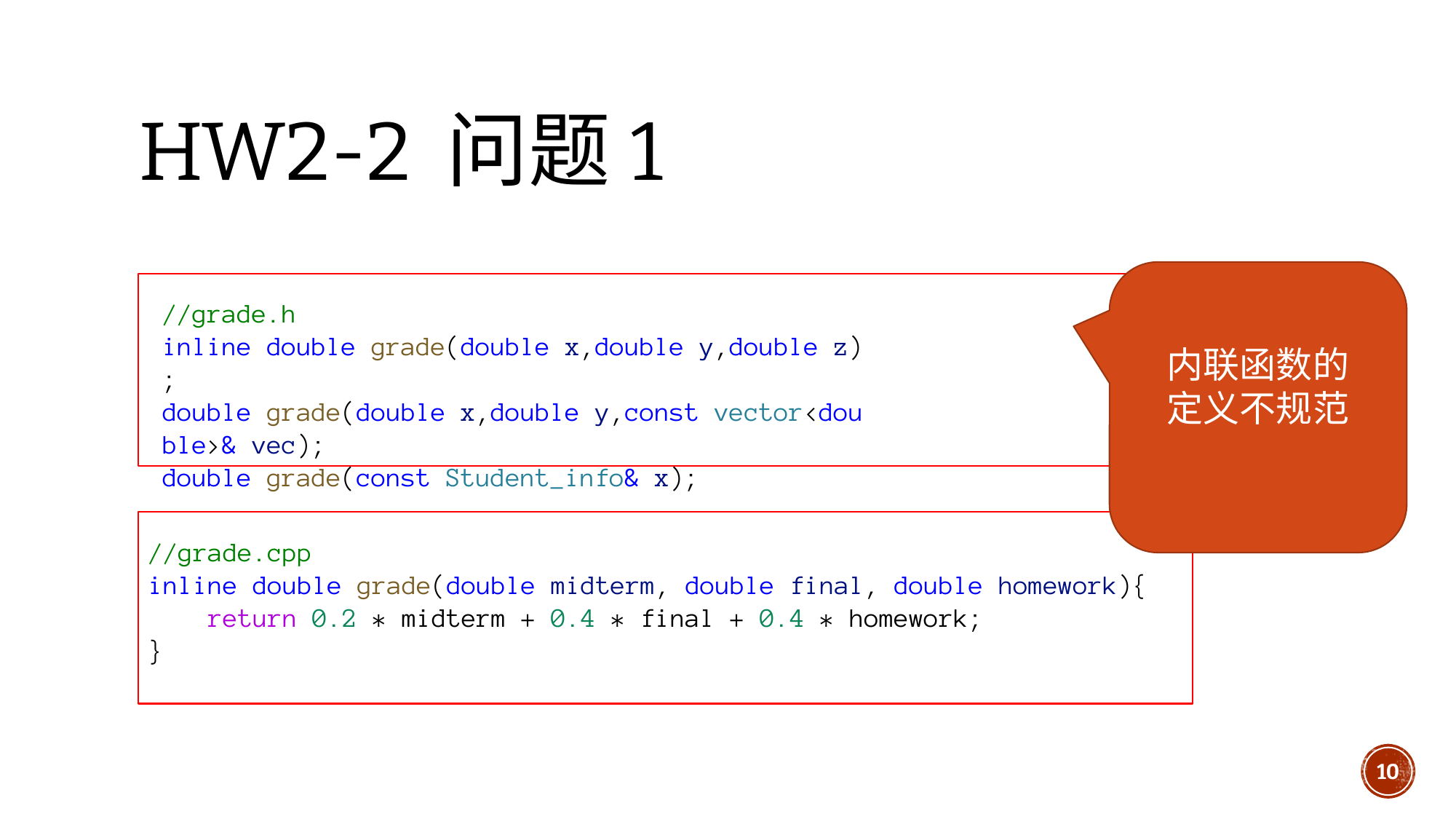

# HW2-2 问题1
内联函数的
定义不规范

//grade.h
inline double grade(double x,double y,double z);
double grade(double x,double y,const vector<double>& vec);
double grade(const Student_info& x);

//grade.cpp
inline double grade(double midterm, double final, double homework){
    return 0.2 * midterm + 0.4 * final + 0.4 * homework;
}

10